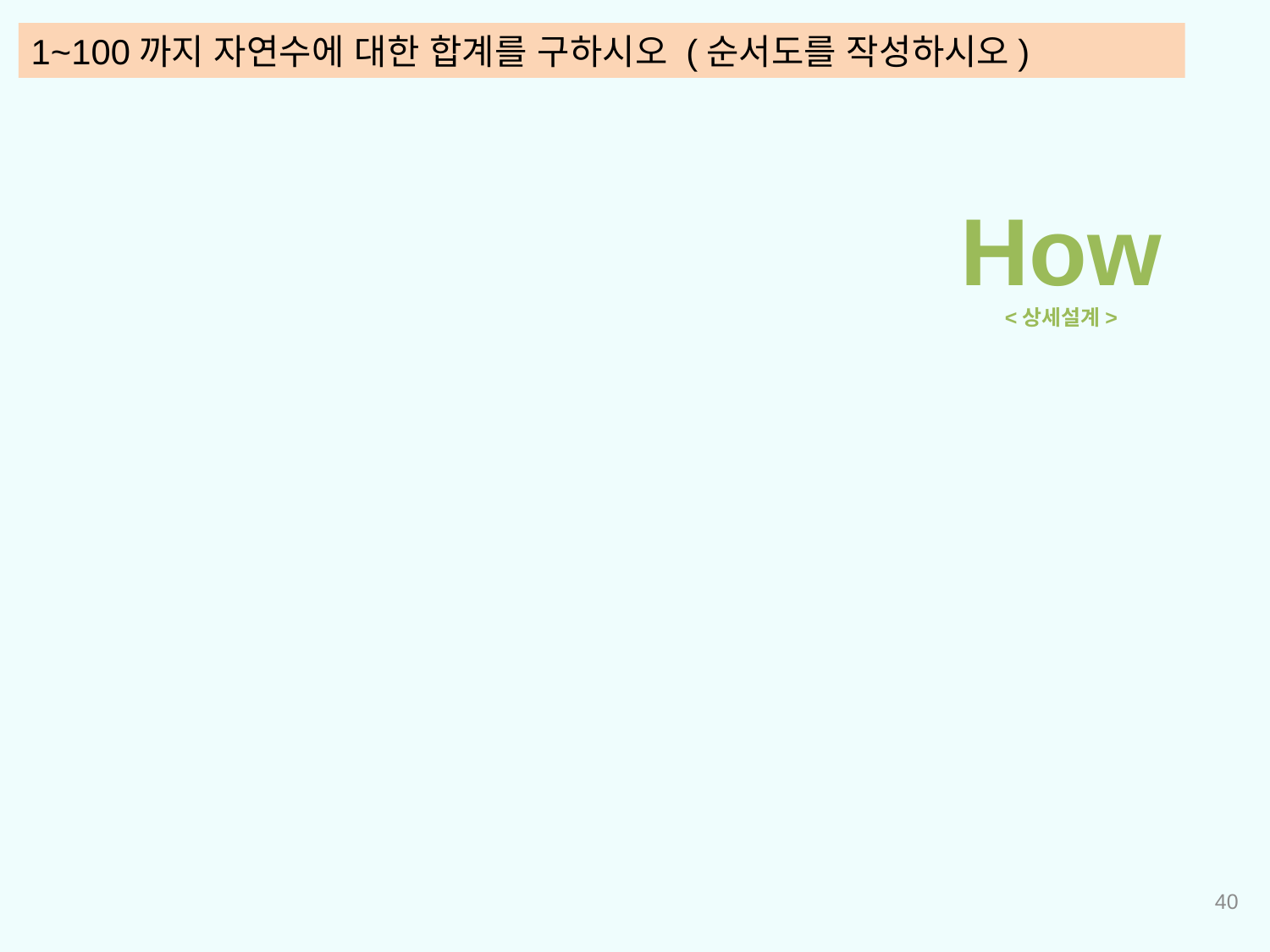

1~100까지 자연수에 대한 합계를 구하시오 (순서도를 작성하시오)
How
<상세설계>
40